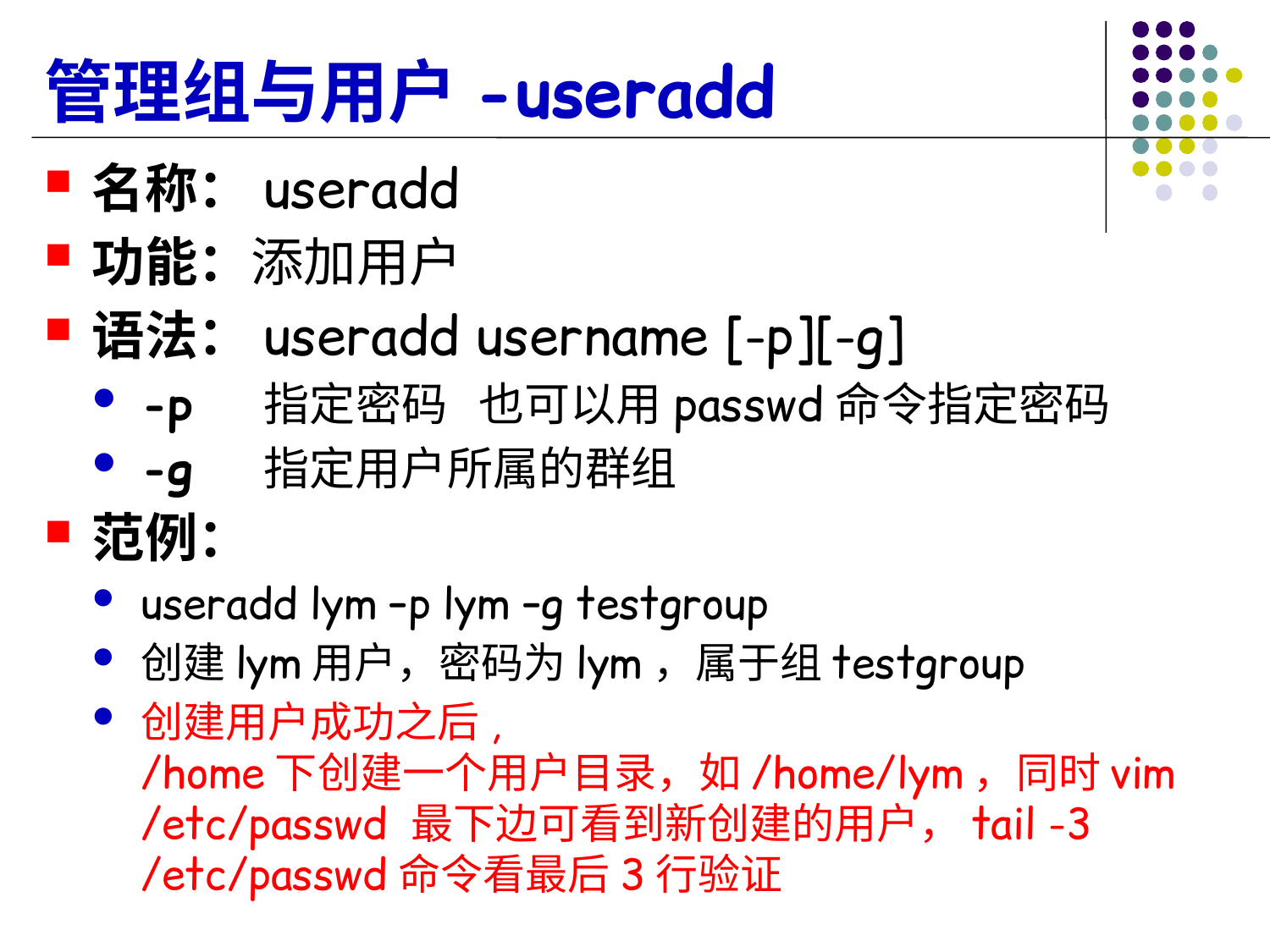

# 管理组与用户-useradd
名称：useradd
功能：添加用户
语法：useradd username [-p][-g]
-p   指定密码   也可以用passwd命令指定密码
-g   指定用户所属的群组
范例：
useradd lym –p lym –g testgroup
创建lym用户，密码为lym，属于组testgroup
创建用户成功之后, /home下创建一个用户目录，如/home/lym，同时vim /etc/passwd 最下边可看到新创建的用户，tail -3 /etc/passwd命令看最后3行验证